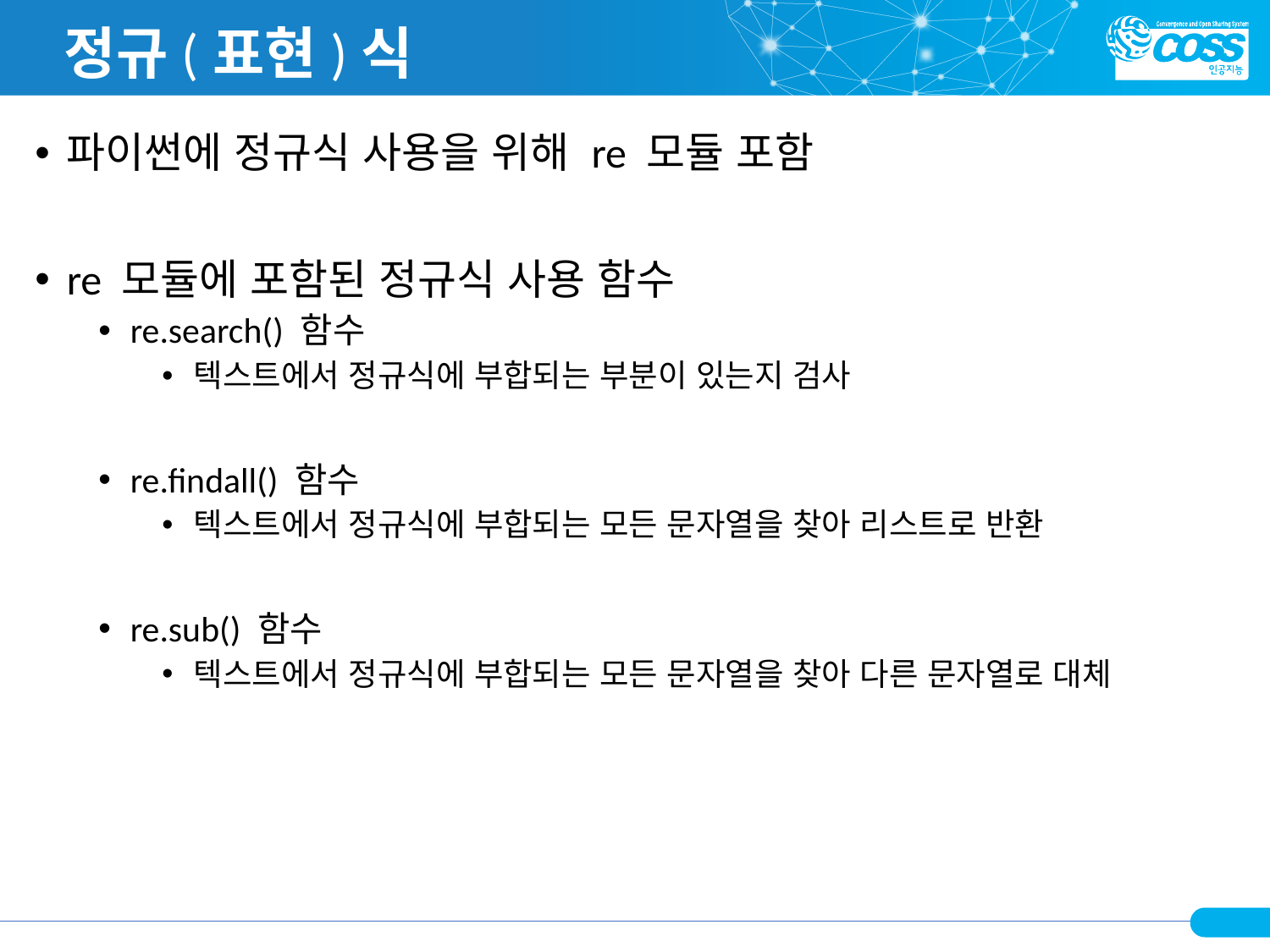

# 정규(표현)식
파이썬에 정규식 사용을 위해 re 모듈 포함

re 모듈에 포함된 정규식 사용 함수
re.search() 함수
텍스트에서 정규식에 부합되는 부분이 있는지 검사

re.findall() 함수
텍스트에서 정규식에 부합되는 모든 문자열을 찾아 리스트로 반환

re.sub() 함수
텍스트에서 정규식에 부합되는 모든 문자열을 찾아 다른 문자열로 대체